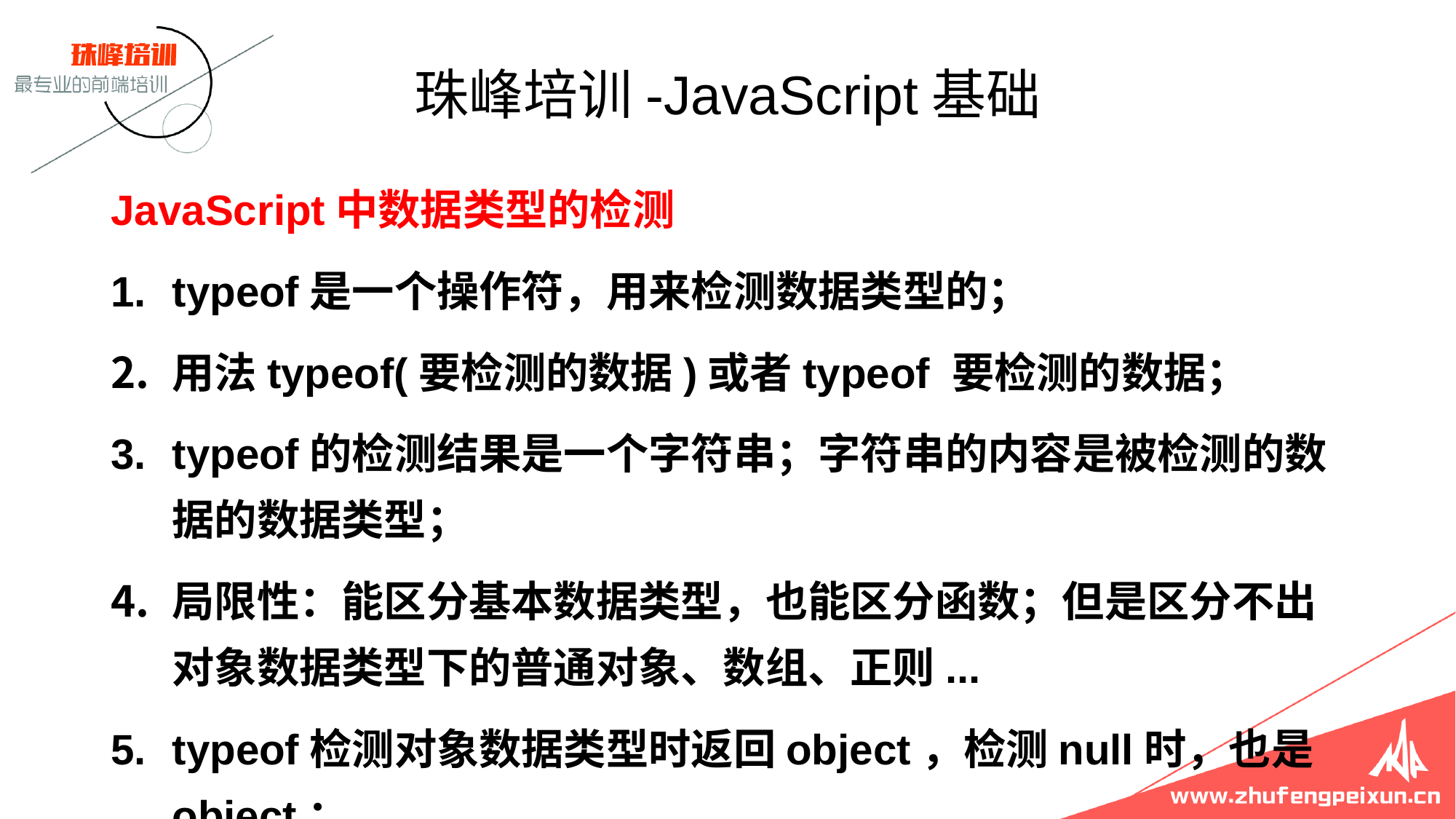

# 珠峰培训-JavaScript基础
JavaScript中数据类型的检测
typeof是一个操作符，用来检测数据类型的；
用法typeof(要检测的数据)或者typeof 要检测的数据；
typeof的检测结果是一个字符串；字符串的内容是被检测的数据的数据类型；
局限性：能区分基本数据类型，也能区分函数；但是区分不出对象数据类型下的普通对象、数组、正则...
typeof检测对象数据类型时返回object，检测null时，也是object；